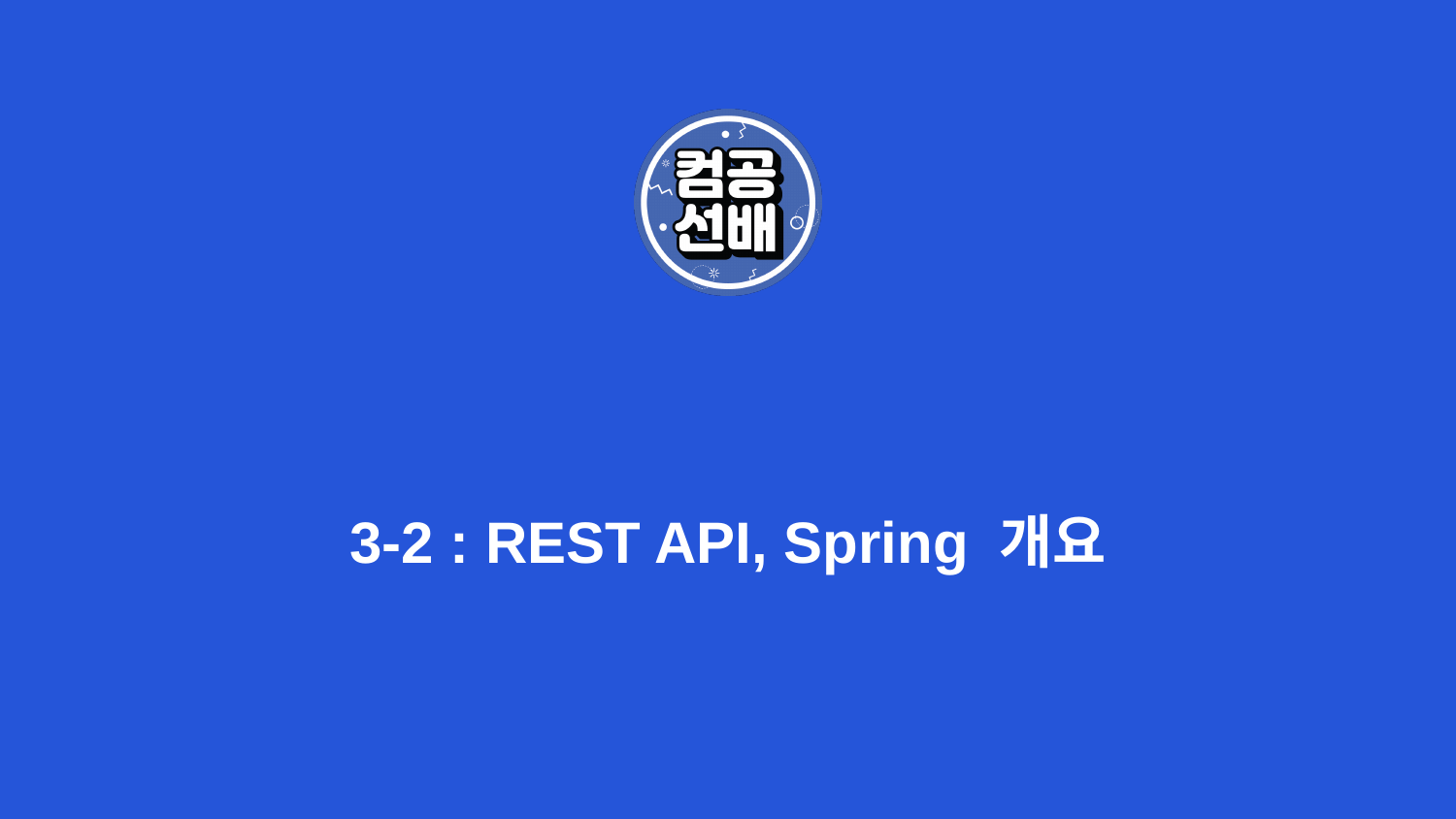

# 3-2 : REST API, Spring 개요